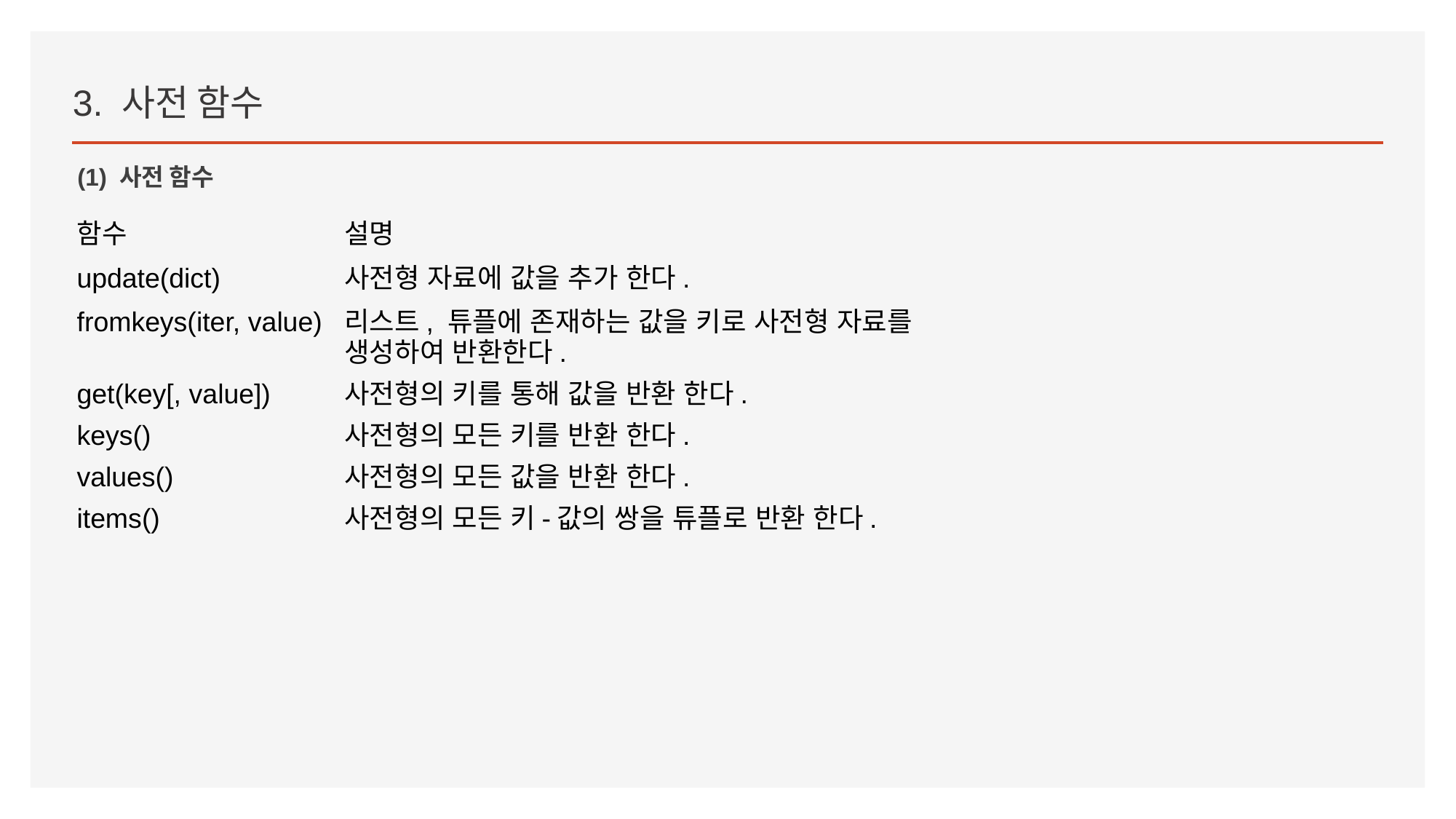

3. 사전 함수
(1) 사전 함수
| 함수 | 설명 |
| --- | --- |
| update(dict) | 사전형 자료에 값을 추가 한다. |
| fromkeys(iter, value) | 리스트, 튜플에 존재하는 값을 키로 사전형 자료를 생성하여 반환한다. |
| get(key[, value]) | 사전형의 키를 통해 값을 반환 한다. |
| keys() | 사전형의 모든 키를 반환 한다. |
| values() | 사전형의 모든 값을 반환 한다. |
| items() | 사전형의 모든 키-값의 쌍을 튜플로 반환 한다. |